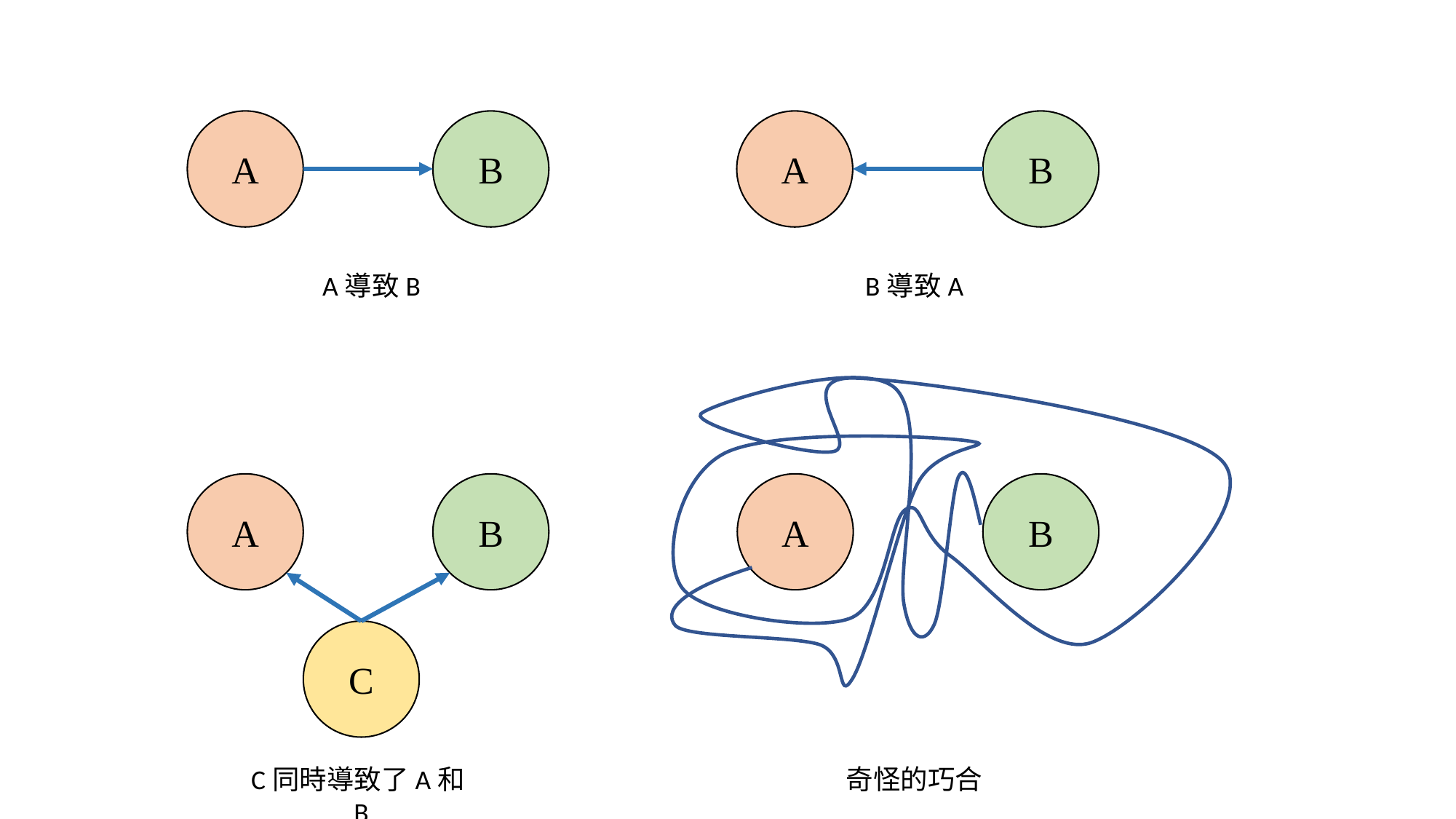

A
B
A
B
A導致B
B導致A

A
B
A
B
C
C同時導致了A和B
奇怪的巧合